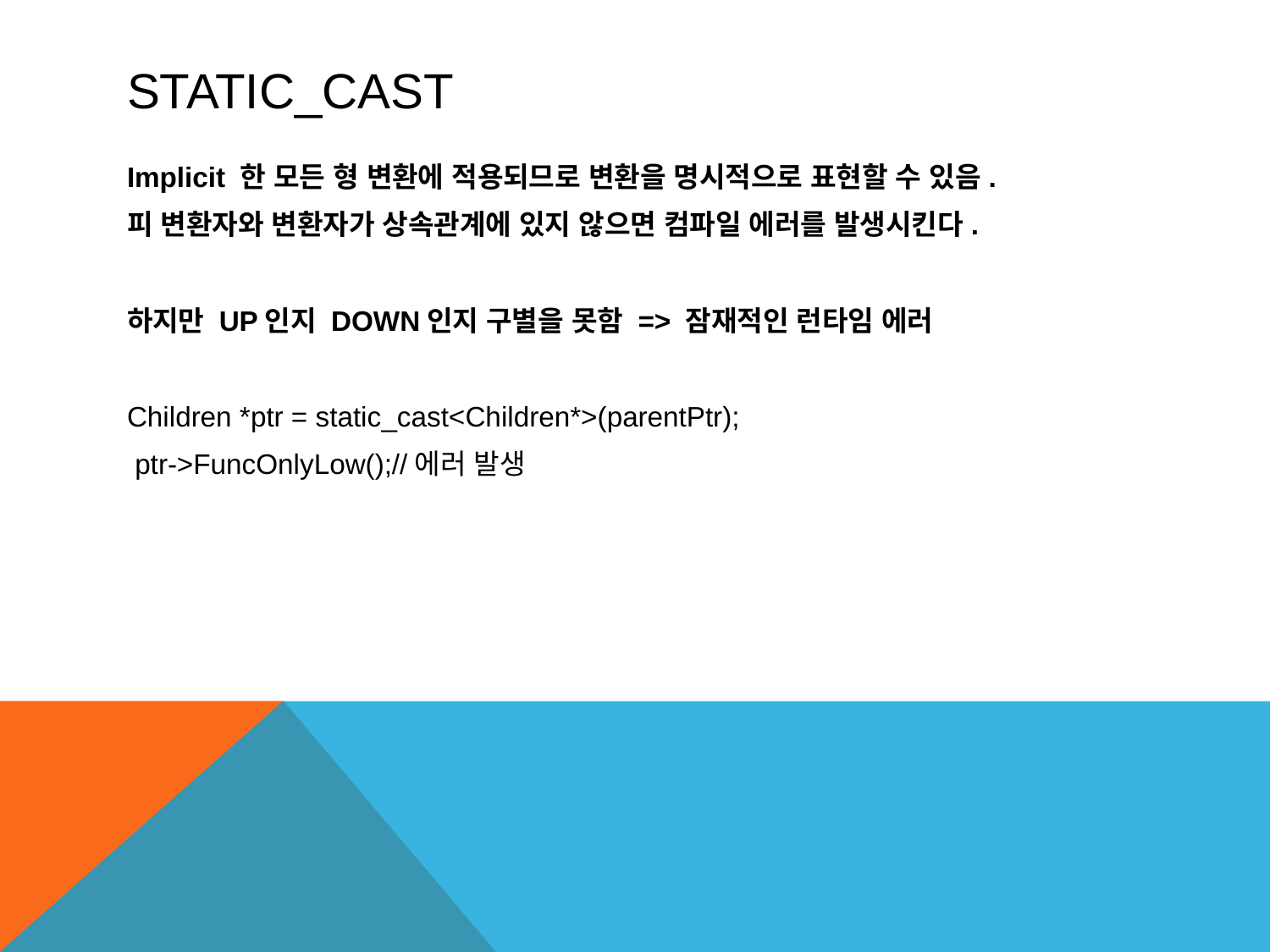

# Static_cast
Implicit 한 모든 형 변환에 적용되므로 변환을 명시적으로 표현할 수 있음.
피 변환자와 변환자가 상속관계에 있지 않으면 컴파일 에러를 발생시킨다.

하지만 UP인지 DOWN인지 구별을 못함 => 잠재적인 런타임 에러

Children *ptr = static_cast<Children*>(parentPtr);
 ptr->FuncOnlyLow();//에러 발생